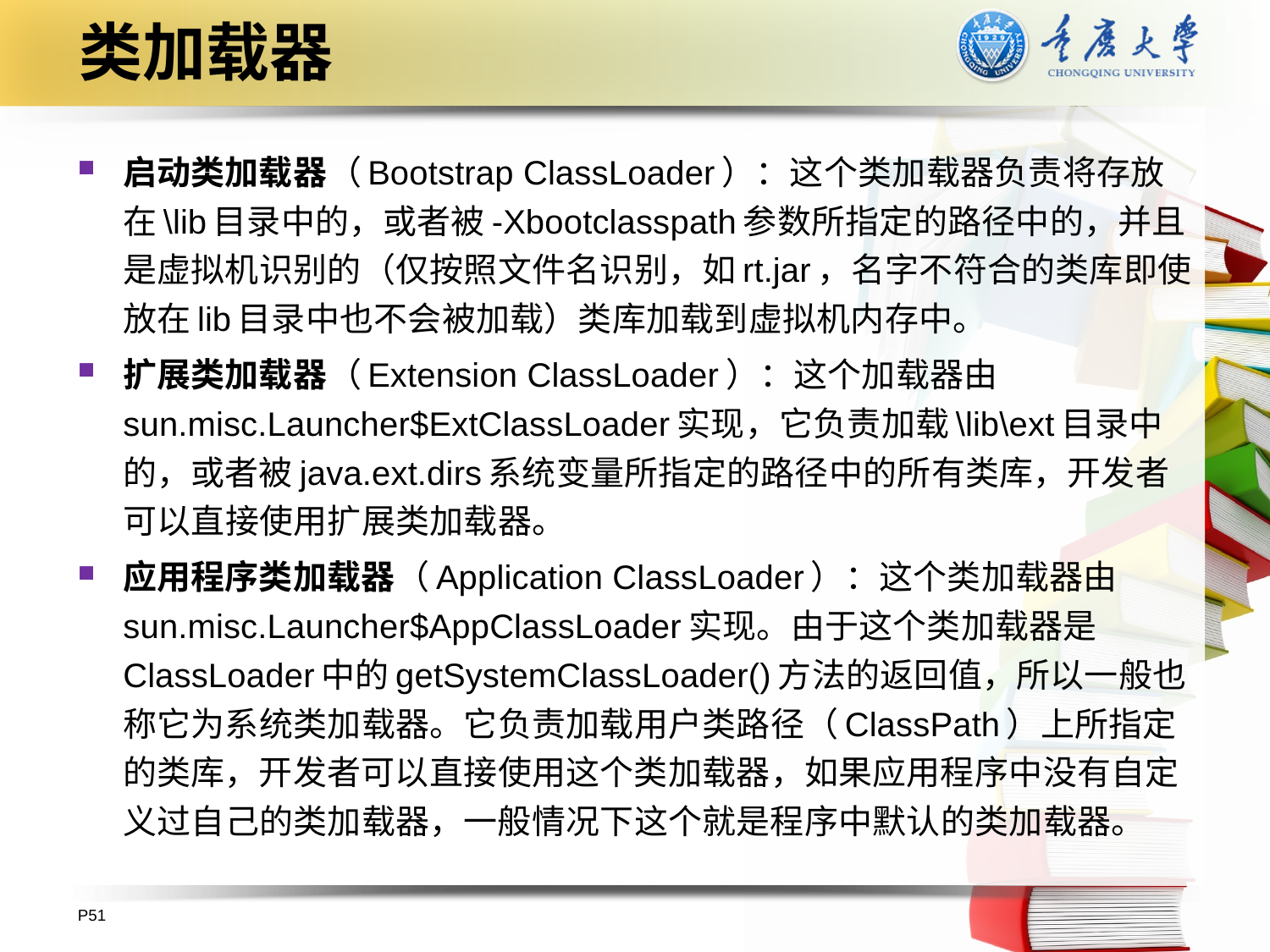

# 类加载器
启动类加载器（Bootstrap ClassLoader）：这个类加载器负责将存放在\lib目录中的，或者被-Xbootclasspath参数所指定的路径中的，并且是虚拟机识别的（仅按照文件名识别，如rt.jar，名字不符合的类库即使放在lib目录中也不会被加载）类库加载到虚拟机内存中。
扩展类加载器（Extension ClassLoader）：这个加载器由sun.misc.Launcher$ExtClassLoader实现，它负责加载\lib\ext目录中的，或者被java.ext.dirs系统变量所指定的路径中的所有类库，开发者可以直接使用扩展类加载器。
应用程序类加载器（Application ClassLoader）：这个类加载器由sun.misc.Launcher$AppClassLoader实现。由于这个类加载器是ClassLoader中的getSystemClassLoader()方法的返回值，所以一般也称它为系统类加载器。它负责加载用户类路径（ClassPath）上所指定的类库，开发者可以直接使用这个类加载器，如果应用程序中没有自定义过自己的类加载器，一般情况下这个就是程序中默认的类加载器。
P51